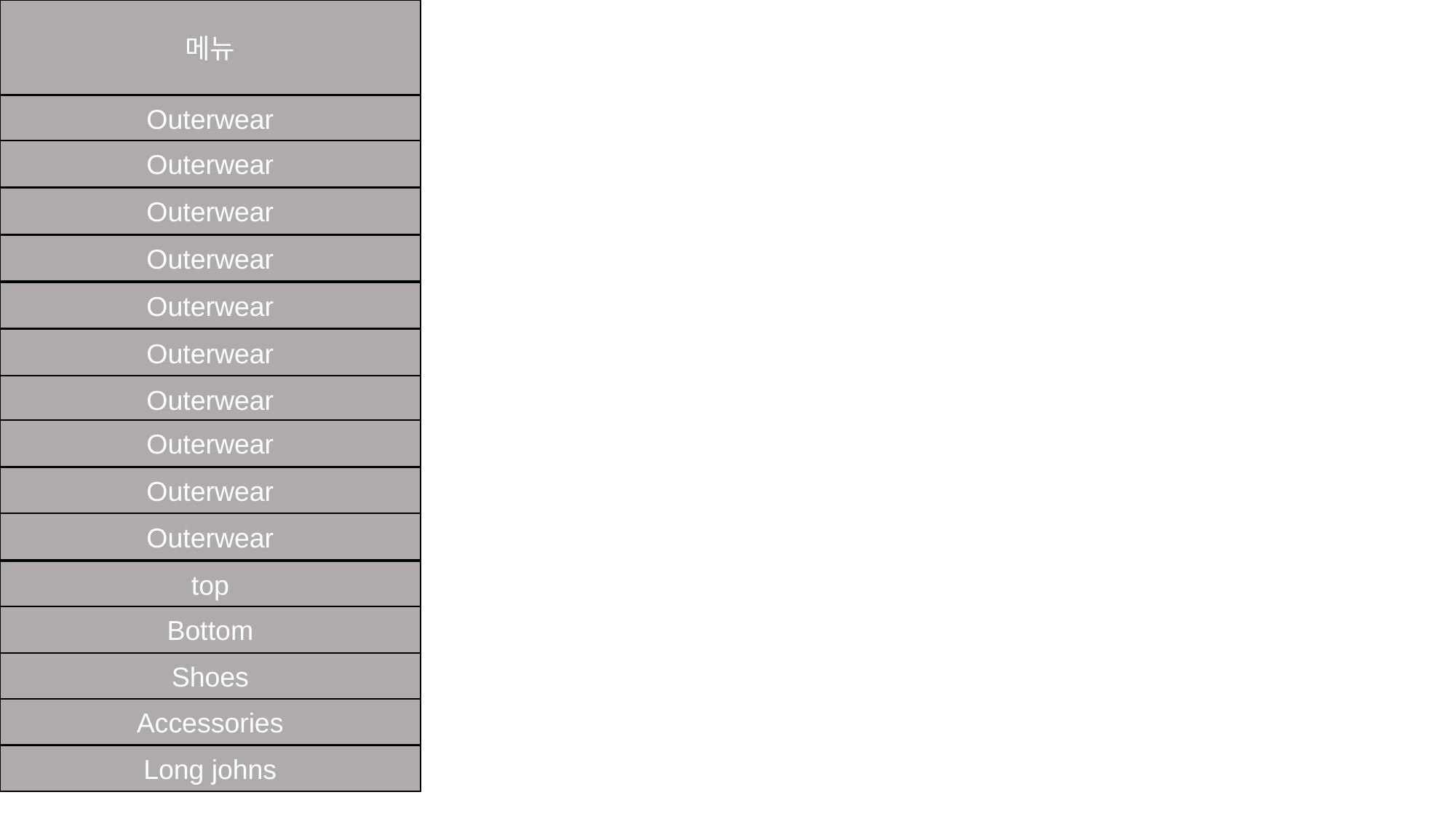

메뉴
Outerwear
Outerwear
Outerwear
Outerwear
Outerwear
Outerwear
Outerwear
Outerwear
Outerwear
Outerwear
top
Bottom
Shoes
Accessories
Long johns